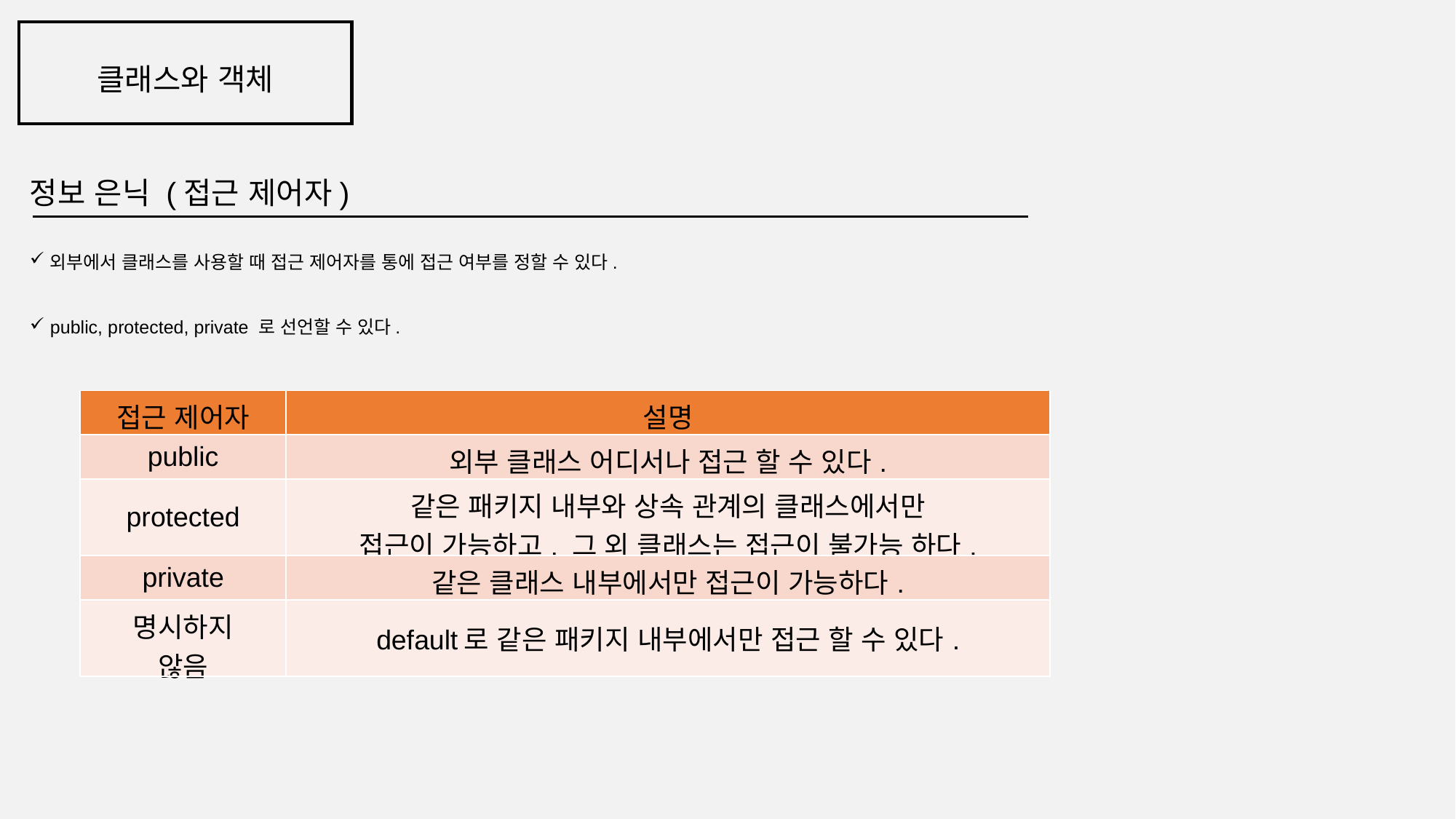

클래스와 객체
정보 은닉 (접근 제어자)
외부에서 클래스를 사용할 때 접근 제어자를 통에 접근 여부를 정할 수 있다.

public, protected, private 로 선언할 수 있다.
| 접근 제어자 | 설명 |
| --- | --- |
| public | 외부 클래스 어디서나 접근 할 수 있다. |
| protected | 같은 패키지 내부와 상속 관계의 클래스에서만 접근이 가능하고, 그 외 클래스는 접근이 불가능 하다. |
| private | 같은 클래스 내부에서만 접근이 가능하다. |
| 명시하지 않음 | default로 같은 패키지 내부에서만 접근 할 수 있다. |